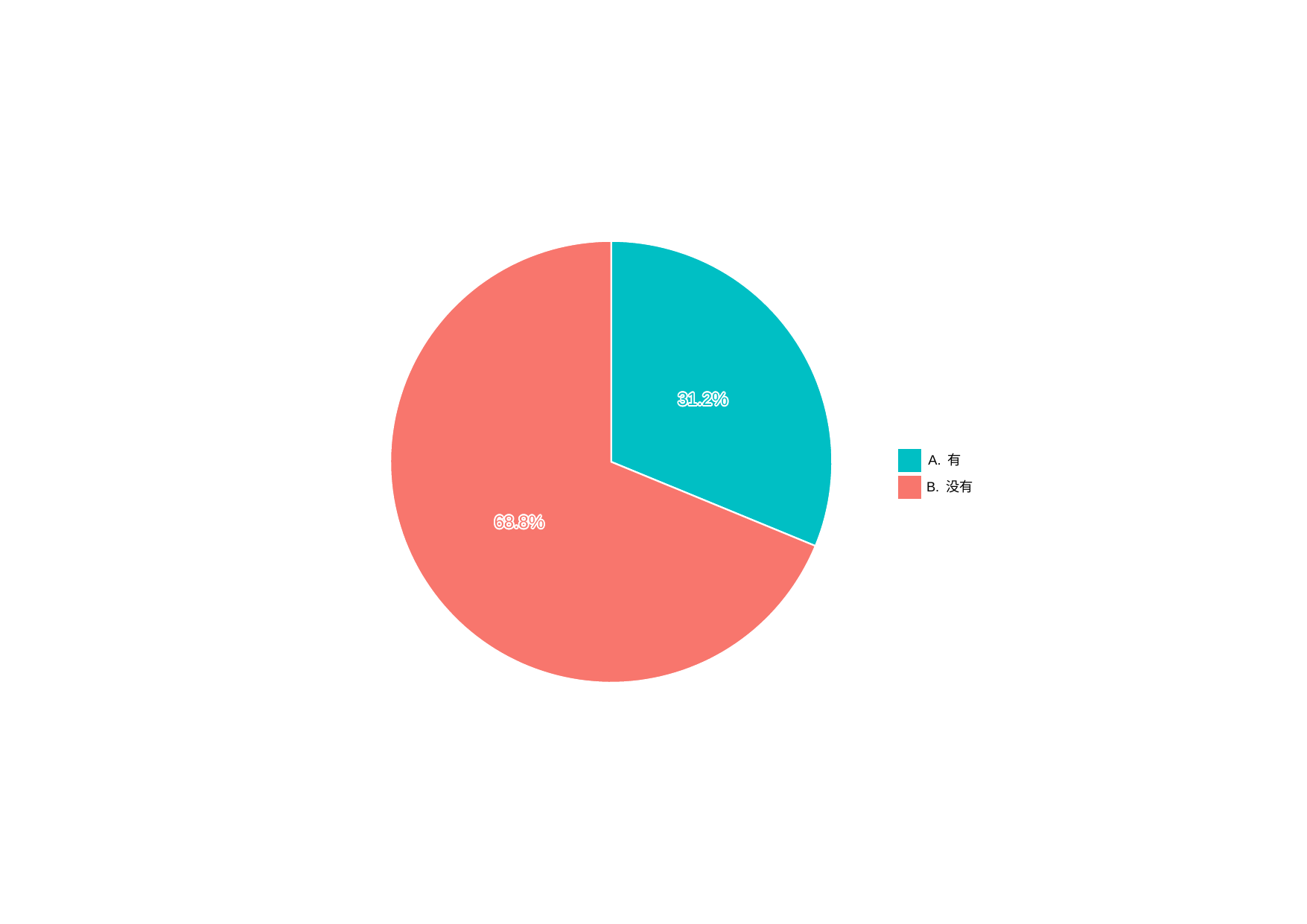

31.2%
31.2%
31.2%
31.2%
31.2%
31.2%
31.2%
31.2%
31.2%
31.2%
31.2%
31.2%
31.2%
31.2%
31.2%
31.2%
31.2%

A. 有

B. 没有
68.8%
68.8%
68.8%
68.8%
68.8%
68.8%
68.8%
68.8%
68.8%
68.8%
68.8%
68.8%
68.8%
68.8%
68.8%
68.8%
68.8%